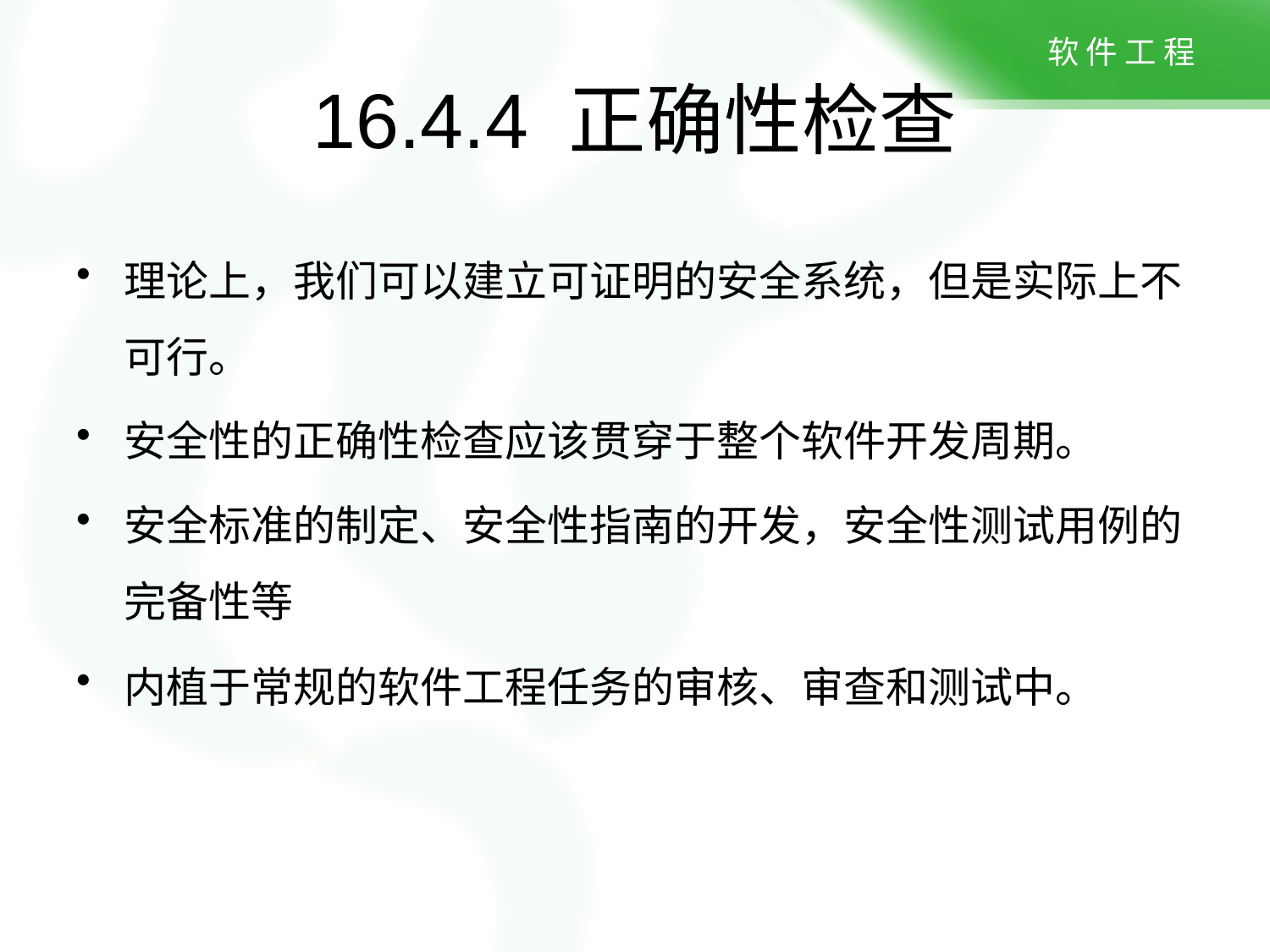

# 16.4.4 正确性检查
理论上，我们可以建立可证明的安全系统，但是实际上不可行。
安全性的正确性检查应该贯穿于整个软件开发周期。
安全标准的制定、安全性指南的开发，安全性测试用例的完备性等
内植于常规的软件工程任务的审核、审查和测试中。